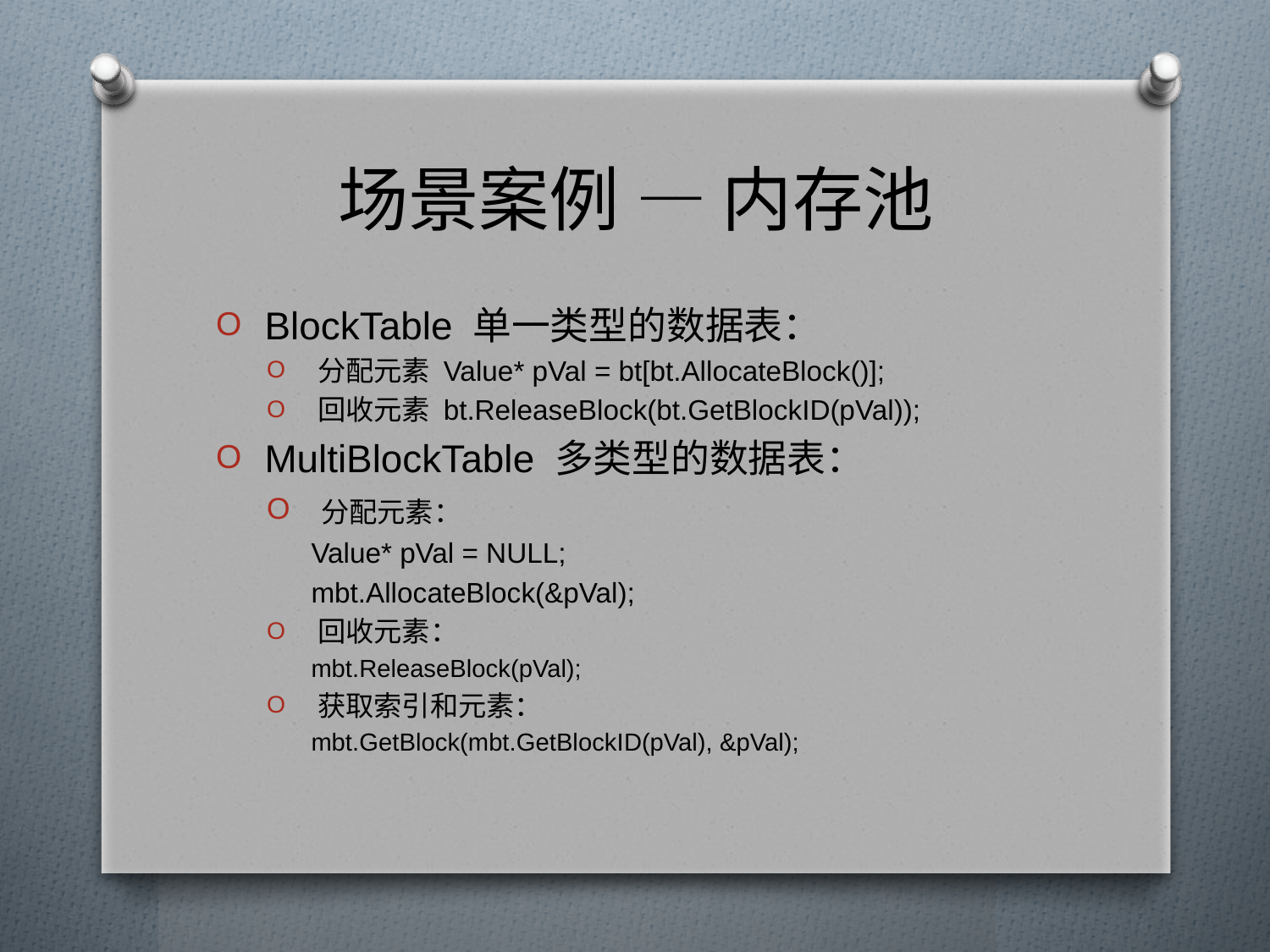

# 场景案例 — 内存池
 BlockTable 单一类型的数据表：
 分配元素 Value* pVal = bt[bt.AllocateBlock()];
 回收元素 bt.ReleaseBlock(bt.GetBlockID(pVal));
 MultiBlockTable 多类型的数据表：
 分配元素：
Value* pVal = NULL;
mbt.AllocateBlock(&pVal);
 回收元素：
mbt.ReleaseBlock(pVal);
 获取索引和元素：
mbt.GetBlock(mbt.GetBlockID(pVal), &pVal);